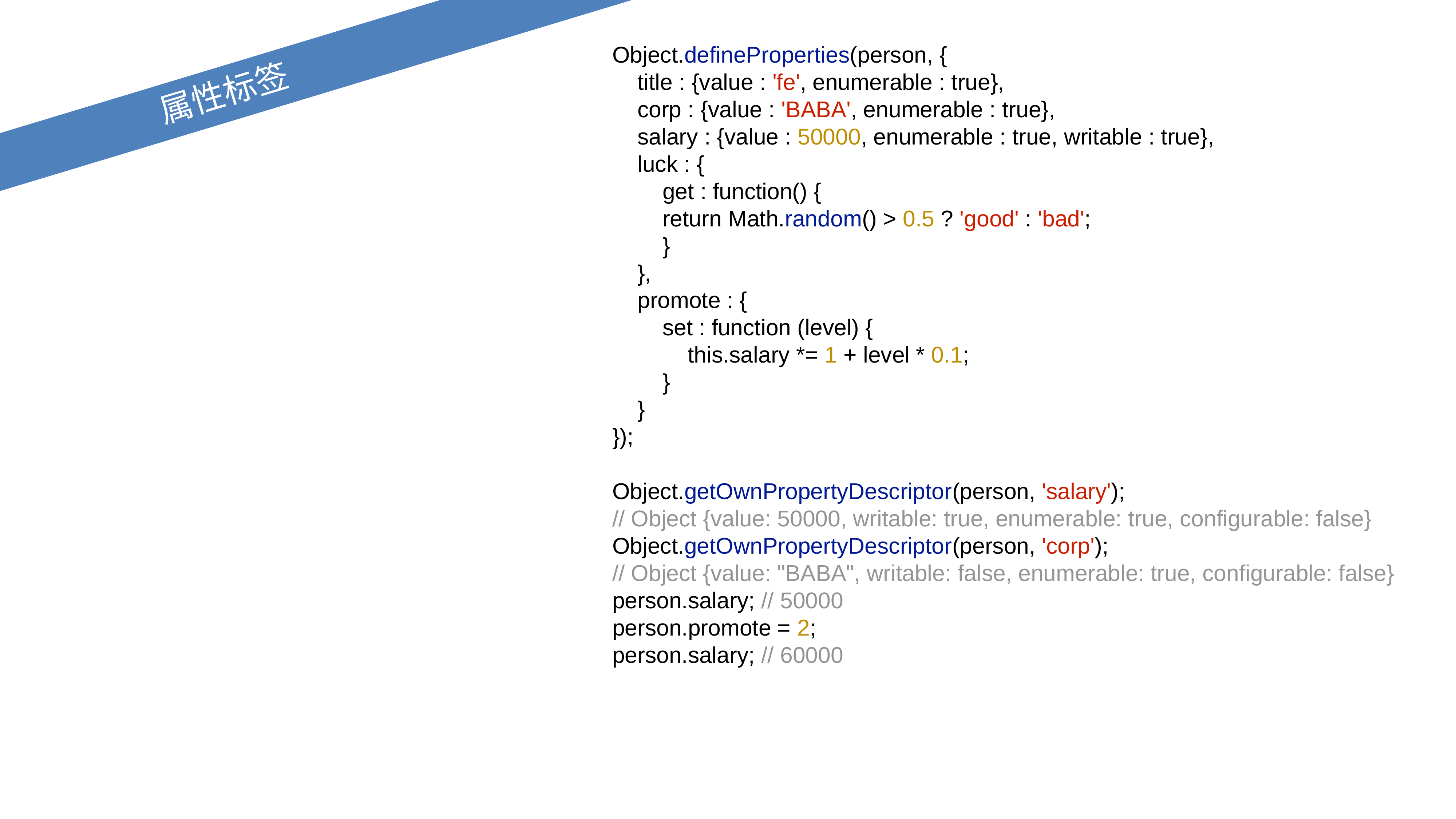

Object.defineProperties(person, {
    title : {value : 'fe', enumerable : true},
    corp : {value : 'BABA', enumerable : true},
    salary : {value : 50000, enumerable : true, writable : true},
    luck : {
        get : function() {
        return Math.random() > 0.5 ? 'good' : 'bad';
        }
    },
    promote : {
        set : function (level) {
            this.salary *= 1 + level * 0.1;
        }
    }
});

Object.getOwnPropertyDescriptor(person, 'salary');
// Object {value: 50000, writable: true, enumerable: true, configurable: false}
Object.getOwnPropertyDescriptor(person, 'corp');
// Object {value: "BABA", writable: false, enumerable: true, configurable: false}
person.salary; // 50000
person.promote = 2;
person.salary; // 60000
属性标签